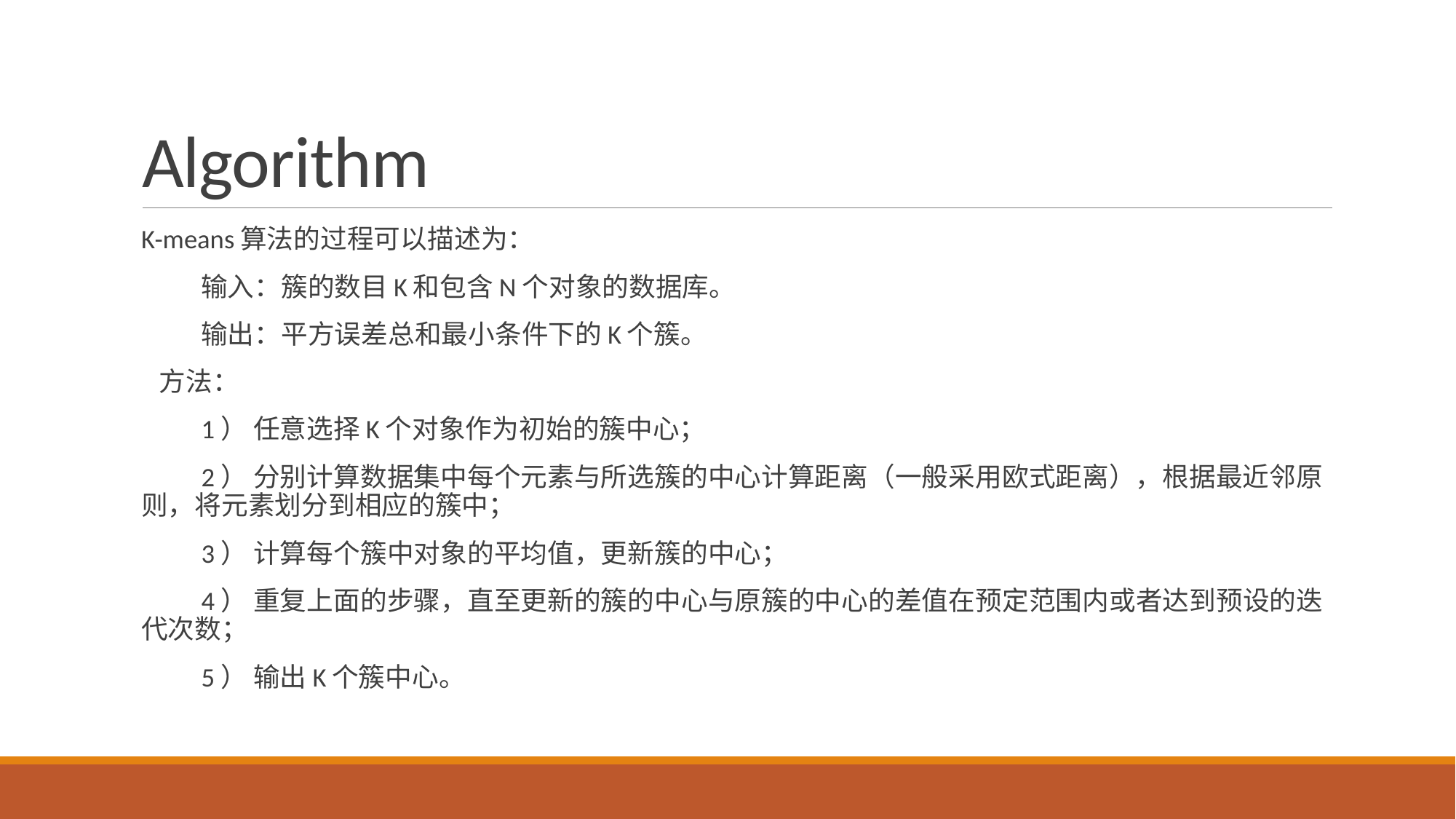

# Algorithm
K-means算法的过程可以描述为：
         输入：簇的数目K和包含N个对象的数据库。
         输出：平方误差总和最小条件下的K个簇。
  方法：
          1） 任意选择K个对象作为初始的簇中心；
          2） 分别计算数据集中每个元素与所选簇的中心计算距离（一般采用欧式距离），根据最近邻原则，将元素划分到相应的簇中；
          3） 计算每个簇中对象的平均值，更新簇的中心；
          4） 重复上面的步骤，直至更新的簇的中心与原簇的中心的差值在预定范围内或者达到预设的迭代次数；
          5） 输出K个簇中心。